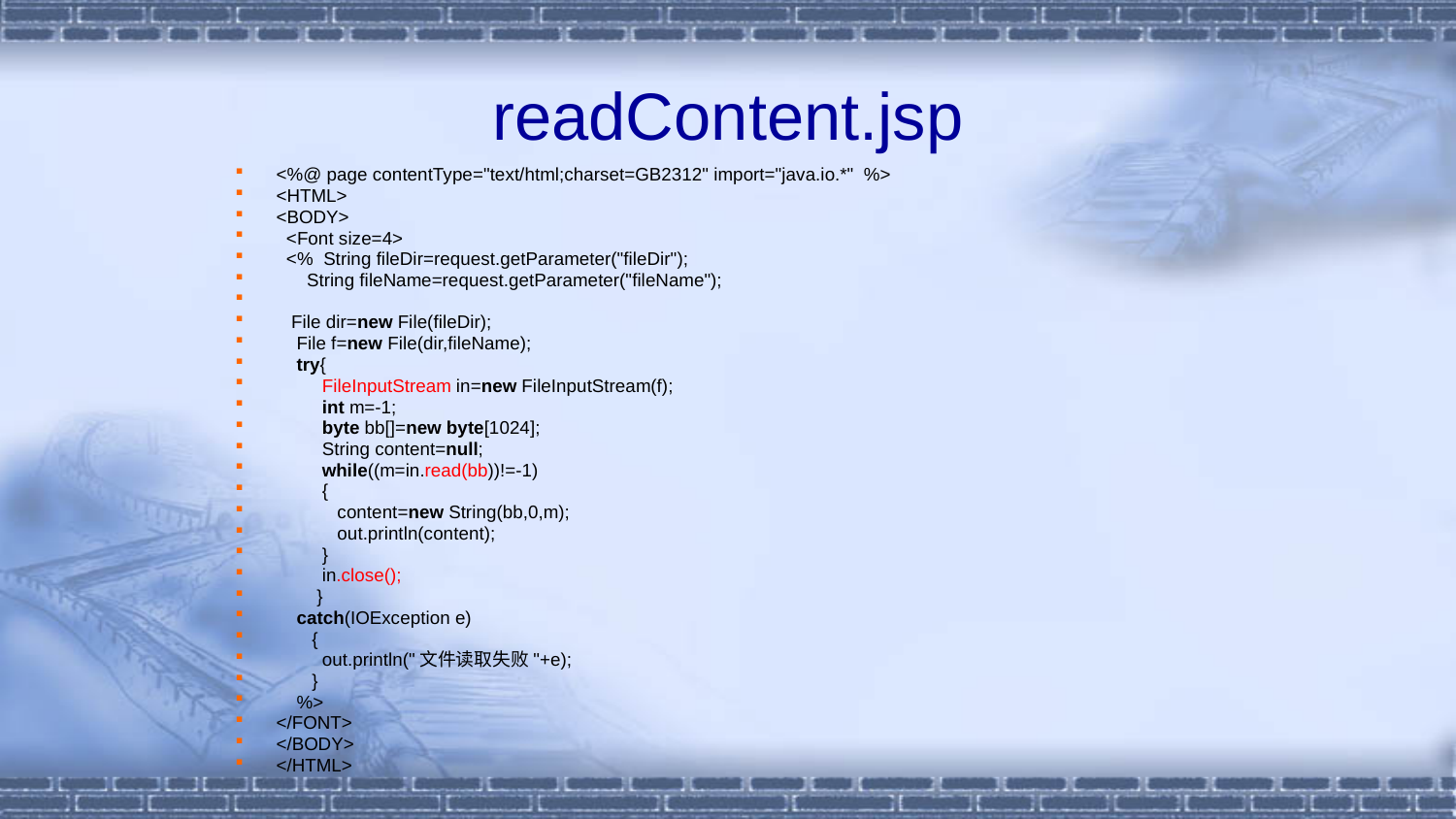

# readContent.jsp
<%@ page contentType="text/html;charset=GB2312" import="java.io.*"  %>
<HTML>
<BODY>
  <Font size=4>
  <%  String fileDir=request.getParameter("fileDir");
      String fileName=request.getParameter("fileName");

   File dir=new File(fileDir);
    File f=new File(dir,fileName);
    try{
         FileInputStream in=new FileInputStream(f);
         int m=-1;
         byte bb[]=new byte[1024];
         String content=null;
         while((m=in.read(bb))!=-1)
         {
            content=new String(bb,0,m);
            out.println(content);
         }
         in.close();
        }
    catch(IOException e)
       {
         out.println("文件读取失败"+e);
       }
    %>
</FONT>
</BODY>
</HTML>